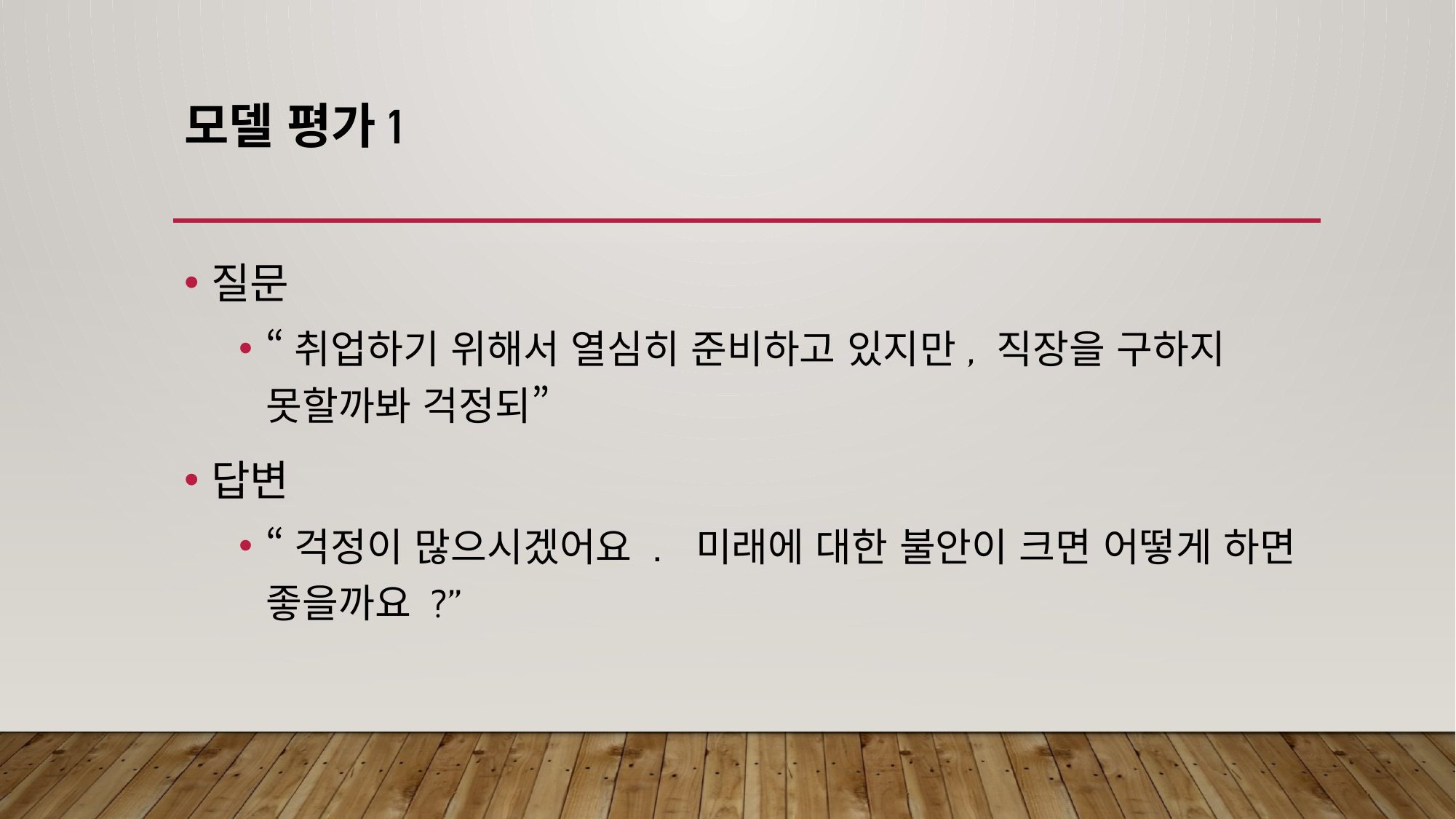

# 모델 평가1
질문
“취업하기 위해서 열심히 준비하고 있지만, 직장을 구하지 못할까봐 걱정되”
답변
“걱정이 많으시겠어요 .  미래에 대한 불안이 크면 어떻게 하면 좋을까요 ?”